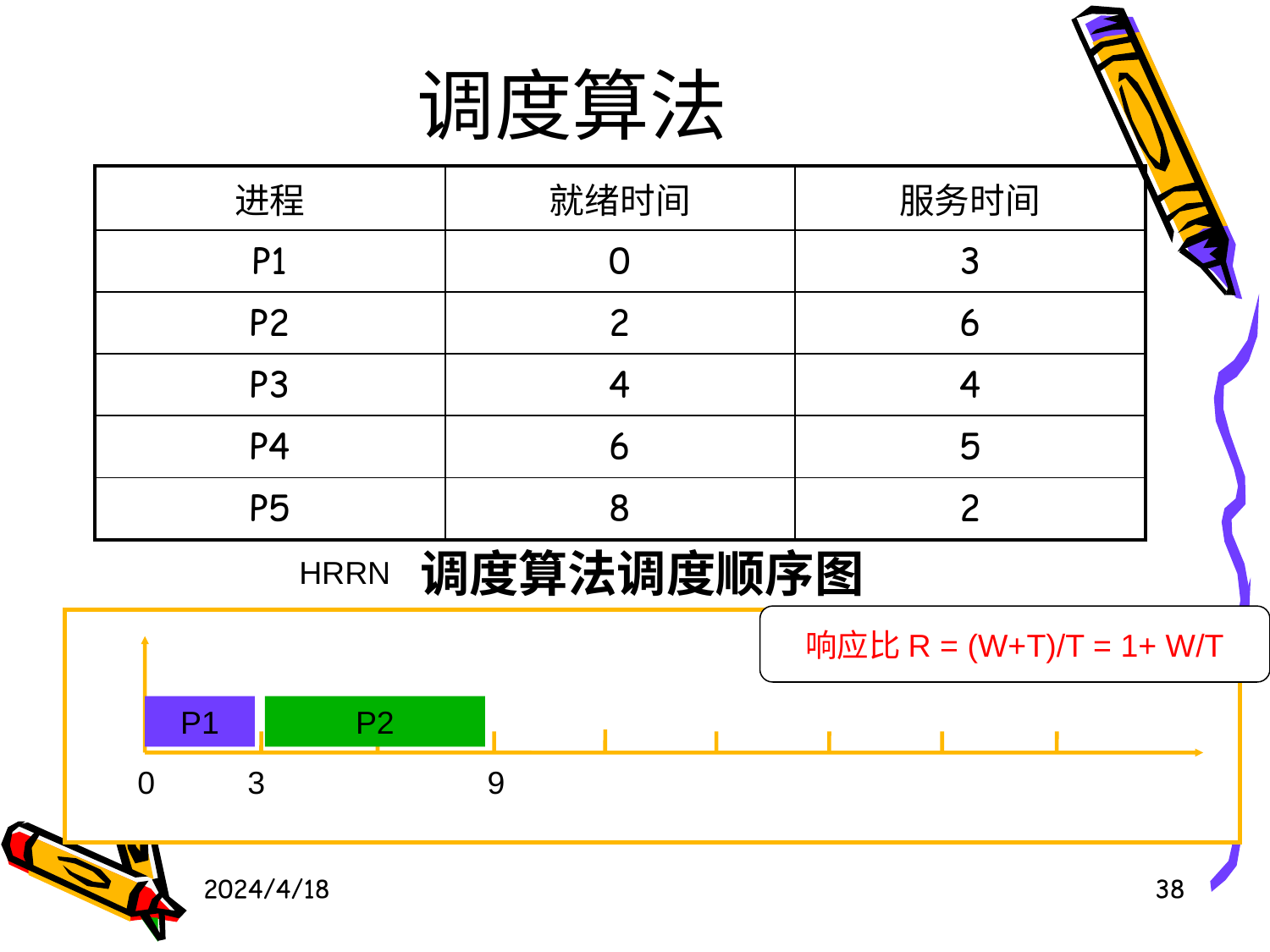

# 调度算法
| 进程 | 就绪时间 | 服务时间 |
| --- | --- | --- |
| P1 | 0 | 3 |
| P2 | 2 | 6 |
| P3 | 4 | 4 |
| P4 | 6 | 5 |
| P5 | 8 | 2 |
调度算法调度顺序图

HRRN
响应比R = (W+T)/T = 1+ W/T

P1
P2
0
3
9
2024/4/18
38